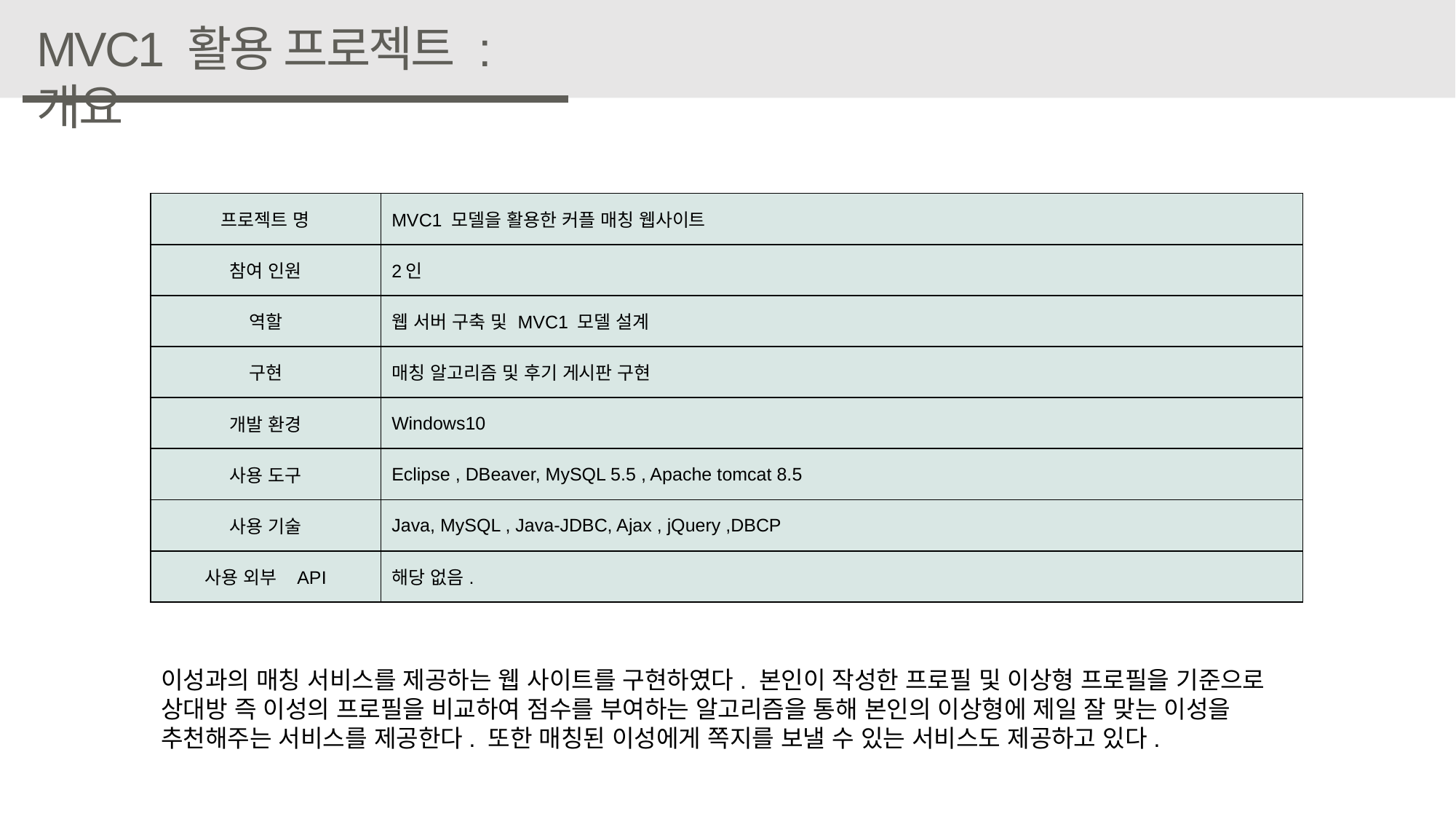

MVC1 활용 프로젝트 : 개요
| 프로젝트 명 | MVC1 모델을 활용한 커플 매칭 웹사이트 |
| --- | --- |
| 참여 인원 | 2인 |
| 역할 | 웹 서버 구축 및 MVC1 모델 설계 |
| 구현 | 매칭 알고리즘 및 후기 게시판 구현 |
| 개발 환경 | Windows10 |
| 사용 도구 | Eclipse , DBeaver, MySQL 5.5 , Apache tomcat 8.5 |
| 사용 기술 | Java, MySQL , Java-JDBC, Ajax , jQuery ,DBCP |
| 사용 외부 API | 해당 없음. |

이성과의 매칭 서비스를 제공하는 웹 사이트를 구현하였다. 본인이 작성한 프로필 및 이상형 프로필을 기준으로 상대방 즉 이성의 프로필을 비교하여 점수를 부여하는 알고리즘을 통해 본인의 이상형에 제일 잘 맞는 이성을 추천해주는 서비스를 제공한다. 또한 매칭된 이성에게 쪽지를 보낼 수 있는 서비스도 제공하고 있다.